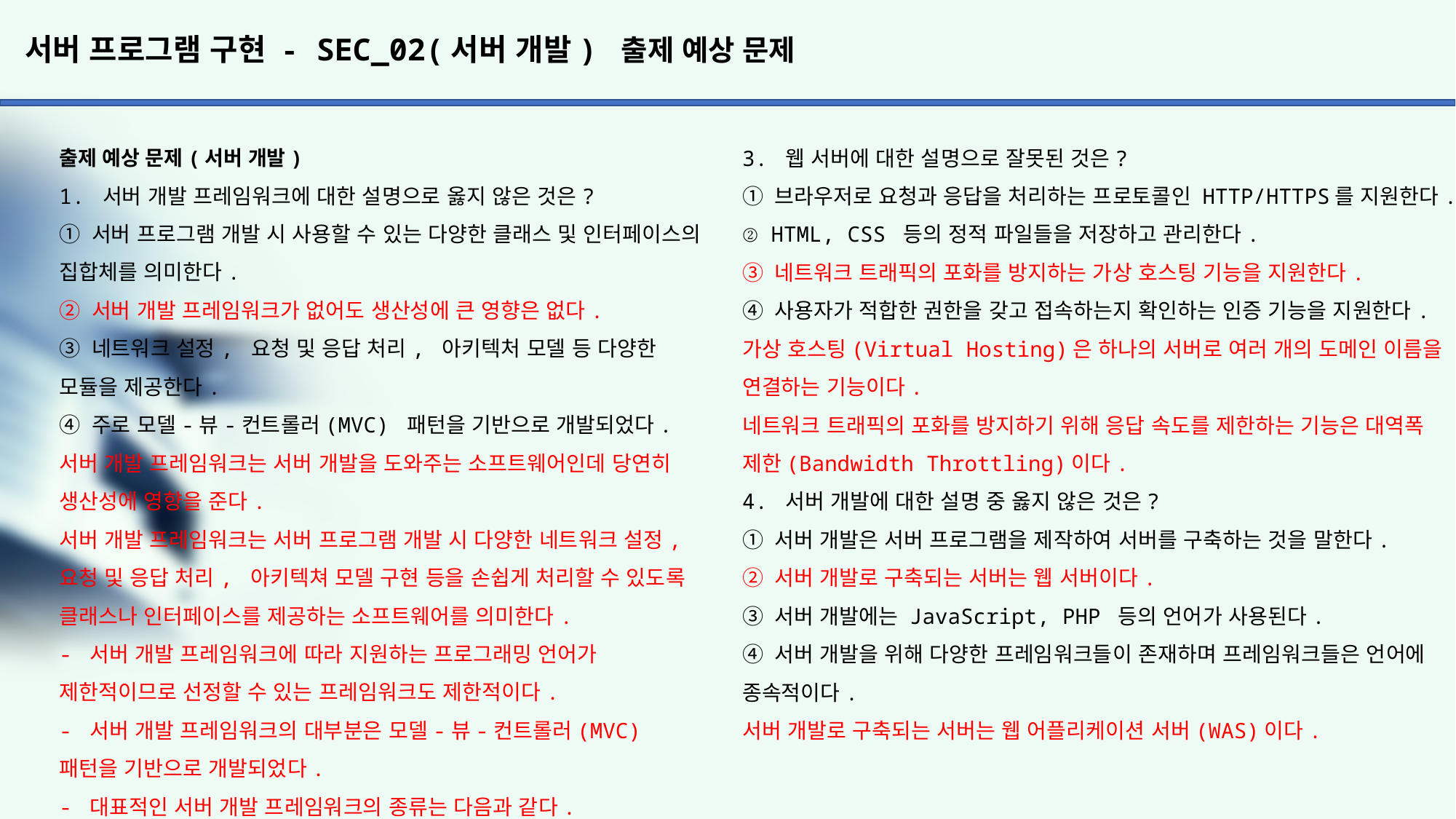

# 서버 프로그램 구현 - SEC_02(서버 개발) 출제 예상 문제
3. 웹 서버에 대한 설명으로 잘못된 것은?
① 브라우저로 요청과 응답을 처리하는 프로토콜인 HTTP/HTTPS를 지원한다.
② HTML, CSS 등의 정적 파일들을 저장하고 관리한다.
③ 네트워크 트래픽의 포화를 방지하는 가상 호스팅 기능을 지원한다.
④ 사용자가 적합한 권한을 갖고 접속하는지 확인하는 인증 기능을 지원한다.
가상 호스팅(Virtual Hosting)은 하나의 서버로 여러 개의 도메인 이름을 연결하는 기능이다.
네트워크 트래픽의 포화를 방지하기 위해 응답 속도를 제한하는 기능은 대역폭 제한(Bandwidth Throttling)이다.
4. 서버 개발에 대한 설명 중 옳지 않은 것은?
① 서버 개발은 서버 프로그램을 제작하여 서버를 구축하는 것을 말한다.
② 서버 개발로 구축되는 서버는 웹 서버이다.
③ 서버 개발에는 JavaScript, PHP 등의 언어가 사용된다.
④ 서버 개발을 위해 다양한 프레임워크들이 존재하며 프레임워크들은 언어에 종속적이다.
서버 개발로 구축되는 서버는 웹 어플리케이션 서버(WAS)이다.
출제 예상 문제(서버 개발)
1. 서버 개발 프레임워크에 대한 설명으로 옳지 않은 것은?
① 서버 프로그램 개발 시 사용할 수 있는 다양한 클래스 및 인터페이스의 집합체를 의미한다.
② 서버 개발 프레임워크가 없어도 생산성에 큰 영향은 없다.
③ 네트워크 설정, 요청 및 응답 처리, 아키텍처 모델 등 다양한 모듈을 제공한다.
④ 주로 모델-뷰-컨트롤러(MVC) 패턴을 기반으로 개발되었다.
서버 개발 프레임워크는 서버 개발을 도와주는 소프트웨어인데 당연히 생산성에 영향을 준다.
서버 개발 프레임워크는 서버 프로그램 개발 시 다양한 네트워크 설정, 요청 및 응답 처리, 아키텍쳐 모델 구현 등을 손쉽게 처리할 수 있도록 클래스나 인터페이스를 제공하는 소프트웨어를 의미한다.
- 서버 개발 프레임워크에 따라 지원하는 프로그래밍 언어가
제한적이므로 선정할 수 있는 프레임워크도 제한적이다.
- 서버 개발 프레임워크의 대부분은 모델-뷰-컨트롤러(MVC) 패턴을 기반으로 개발되었다.
- 대표적인 서버 개발 프레임워크의 종류는 다음과 같다.
1. Spring : 자바를 기반으로 만들어진 프레임워크로 전자 정부 프레임워크의 기반 기술로 사용되고 있다.
2. Node.js : JavaScript를 기반으로 만들어진 프레임워크로 비동기 입출력 처리와 이벤트 위주의 높은 처리 성능을 갖고 있어 실시간으로 입출력이 빈번한 애플리케이션에 적합하다.
3. Django : Python을 기반으로 만들어진 프레임워크로 컴포넌트의 재사용과 플러그인화를 강조하여 신속한 개발이 가능하도록 지원한다.
4. Codeigniter : PHP를 기반으로 만들어진 프레임워크로 인터페이스가 간편하며 서버 지원을 적게 사용한다.
5. Ruby On Rails : Ruby를 기반으로 만들어진 프레임워크로 테스트를 위한 웹 서버를 지원하며 데이터베이스 작업을 단순화, 자동화시켜 개발 코드의 길이가 짧아 신속한 개발이 가능하다.
2. 서버 개발에 사용되는 언어와 프레임워크의 연결이 잘못 짝지어진 것은?
① JavaScript – Spring    	② Python – Django
③ PHP – Codeigniter		④ Ruby – Rails
스프링(Spring) 프레임워크라고 하면 자바라는 것!